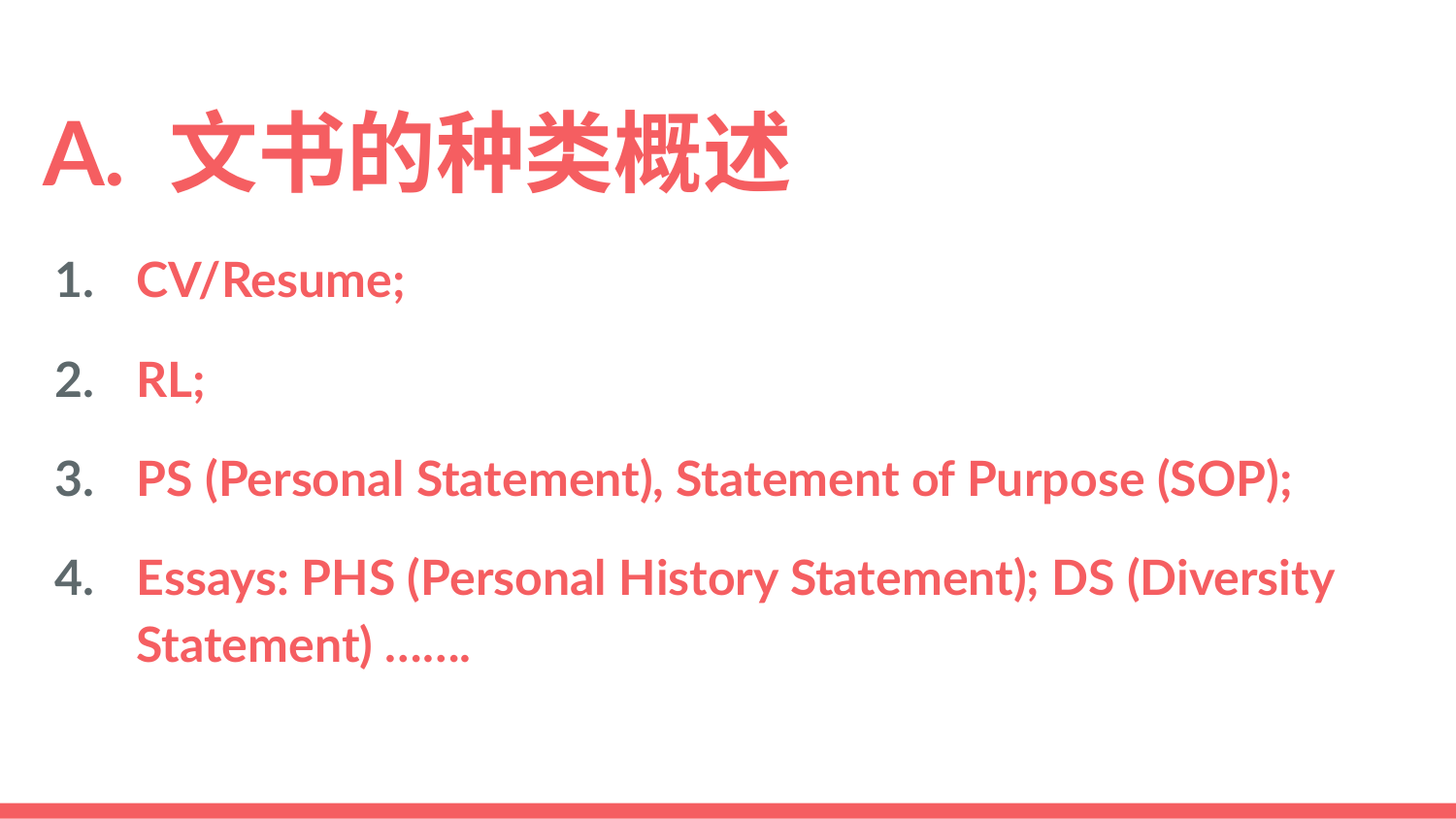

# A. 文书的种类概述
CV/Resume;
RL;
PS (Personal Statement), Statement of Purpose (SOP);
Essays: PHS (Personal History Statement); DS (Diversity Statement) …….